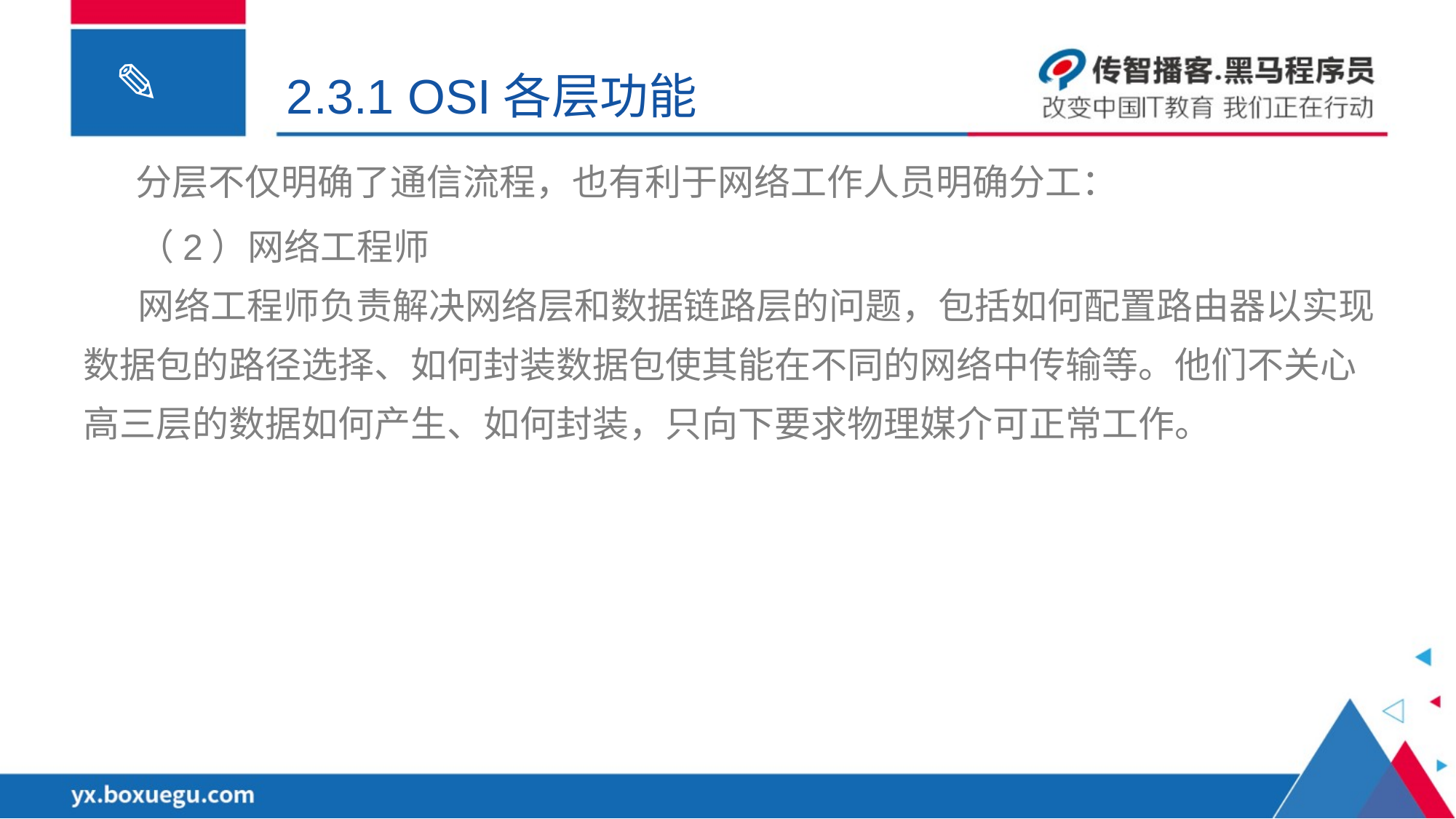

2.3.1 OSI各层功能
分层不仅明确了通信流程，也有利于网络工作人员明确分工：
（2）网络工程师
网络工程师负责解决网络层和数据链路层的问题，包括如何配置路由器以实现数据包的路径选择、如何封装数据包使其能在不同的网络中传输等。他们不关心高三层的数据如何产生、如何封装，只向下要求物理媒介可正常工作。